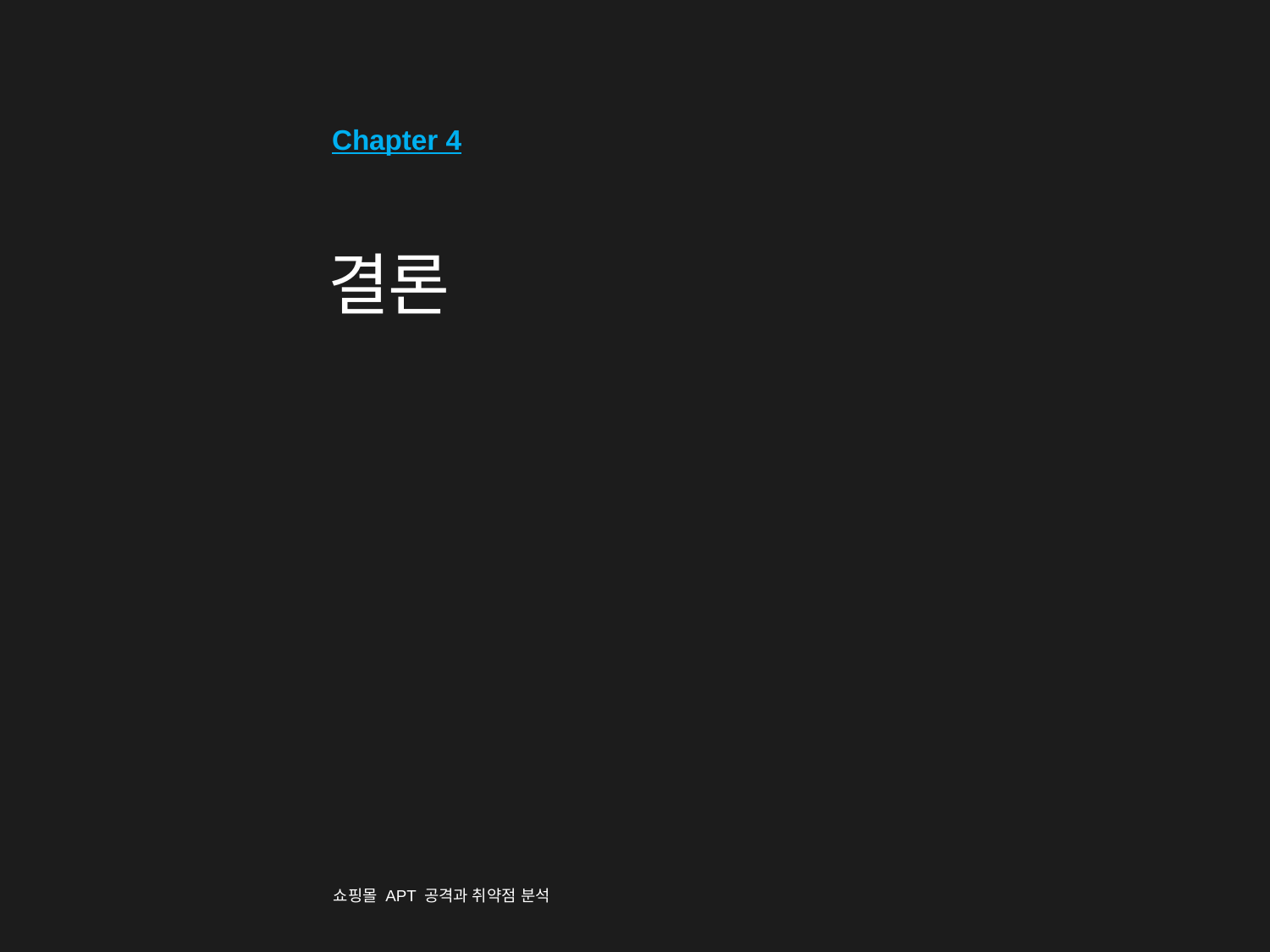

Chapter 4
# 결론
쇼핑몰 APT 공격과 취약점 분석